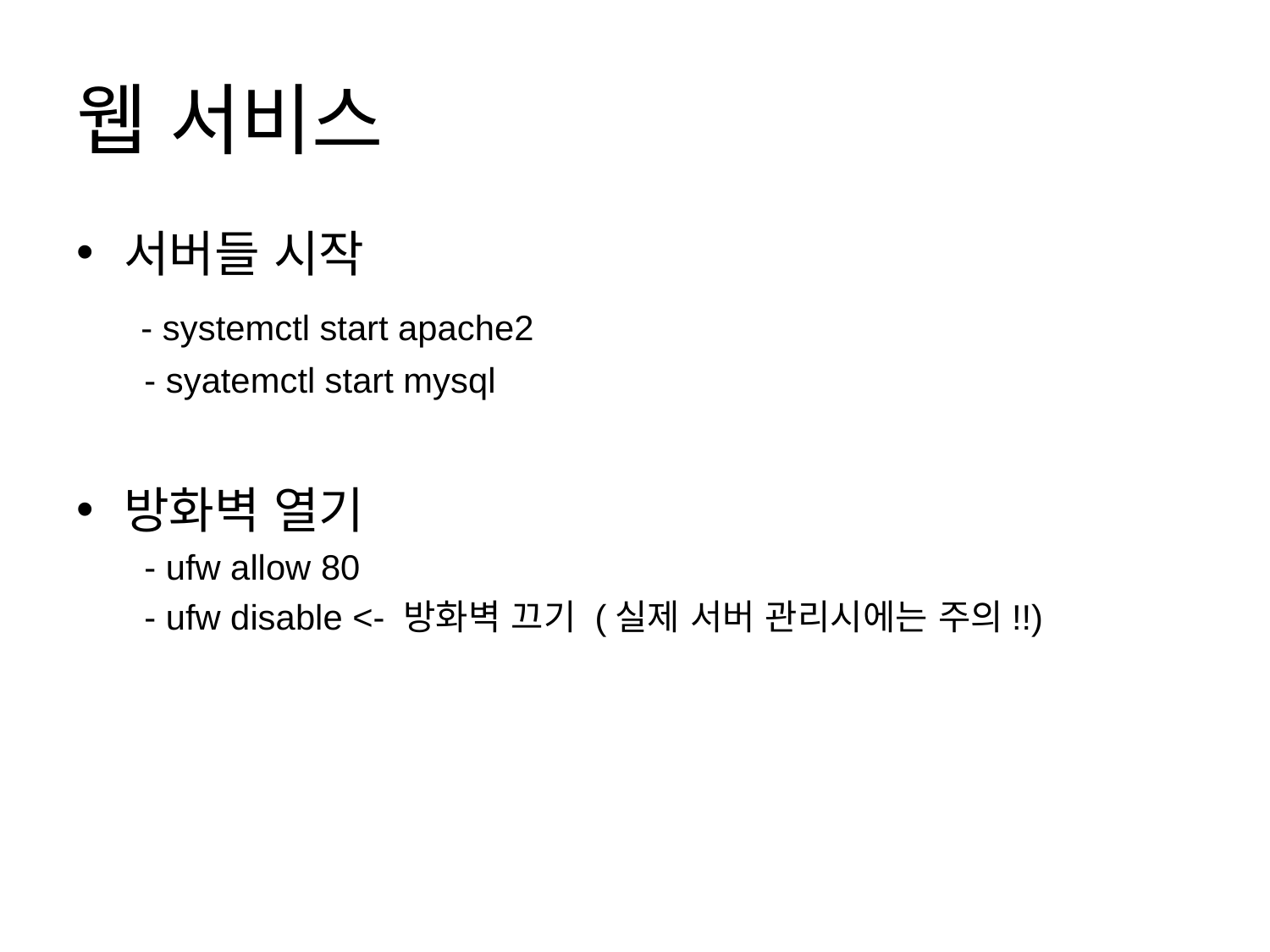

# 웹 서비스
서버들 시작
     - systemctl start apache2
       - syatemctl start mysql

방화벽 열기
       - ufw allow 80
       - ufw disable <- 방화벽 끄기 (실제 서버 관리시에는 주의!!)